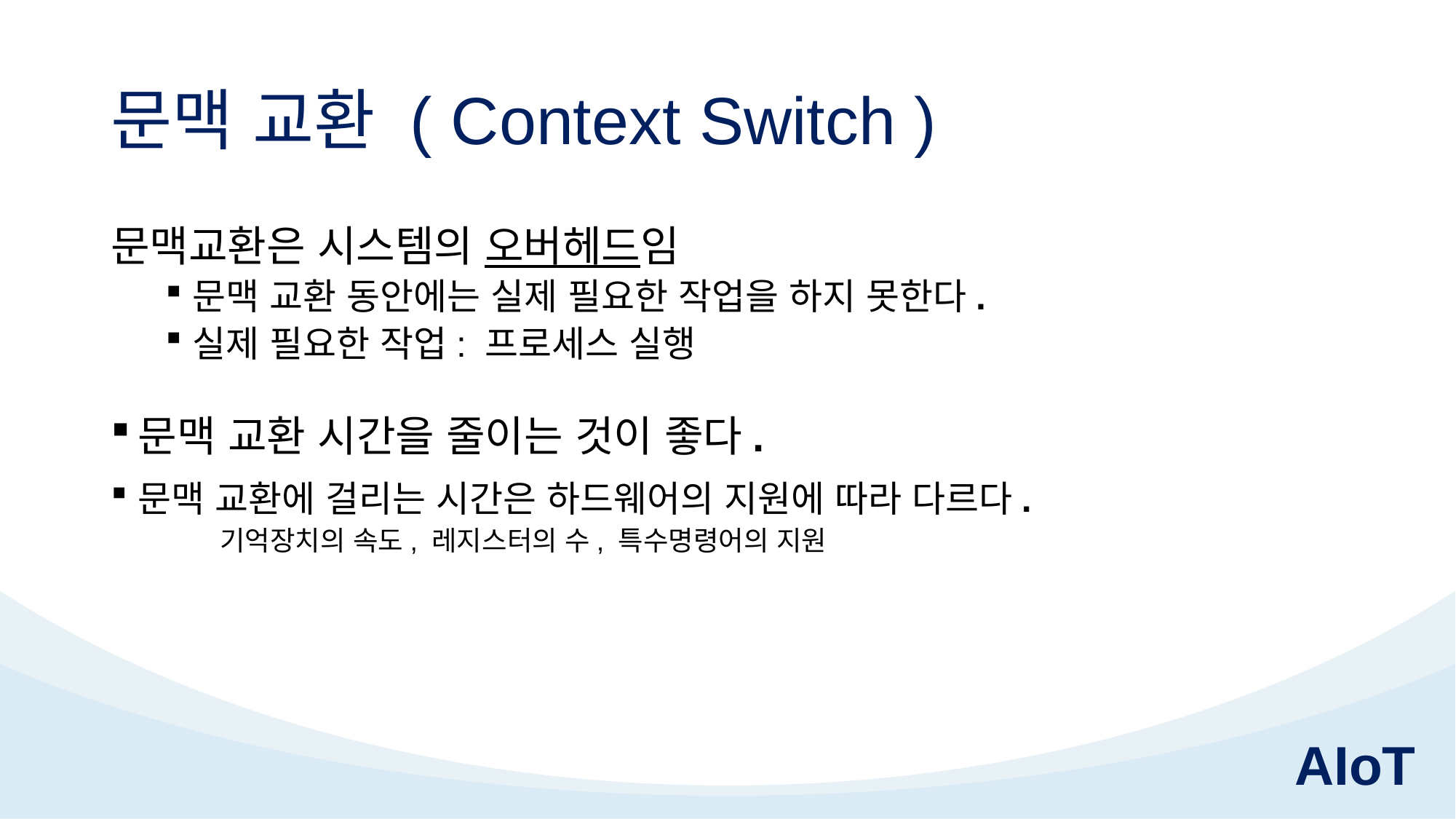

# 문맥 교환 ( Context Switch )

문맥교환은 시스템의 오버헤드임
문맥 교환 동안에는 실제 필요한 작업을 하지 못한다.
실제 필요한 작업: 프로세스 실행

문맥 교환 시간을 줄이는 것이 좋다.
문맥 교환에 걸리는 시간은 하드웨어의 지원에 따라 다르다.
기억장치의 속도, 레지스터의 수, 특수명령어의 지원